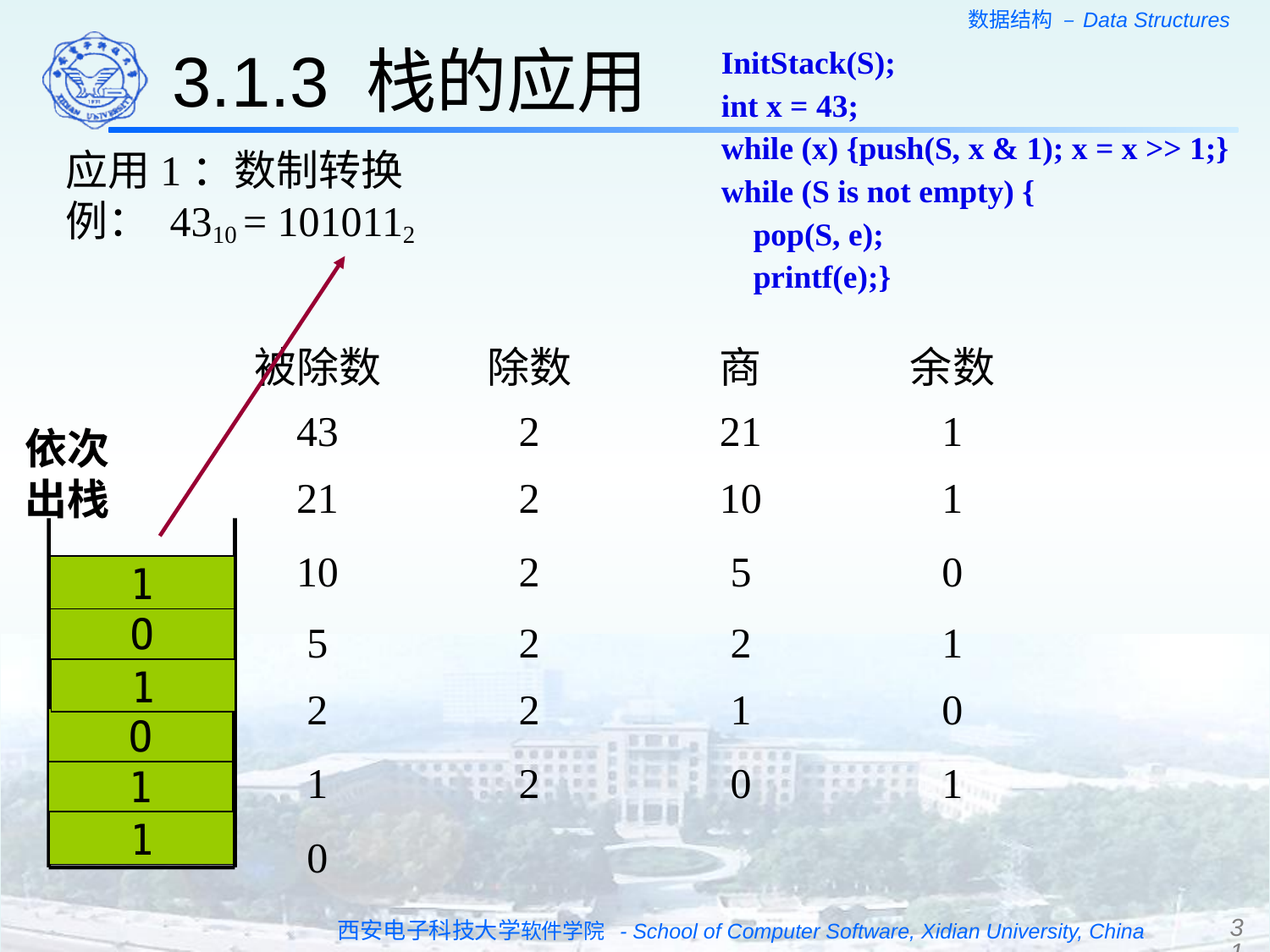

3.1.3 栈的应用
InitStack(S);
int x = 43;
while (x) {push(S, x & 1); x = x >> 1;}
while (S is not empty) {
    pop(S, e);
    printf(e);}

应用1：数制转换
例： 4310 = 1010112

| 被除数 | 除数 | 商 | 余数 |
| --- | --- | --- | --- |
|  |  |  |  |
|  |  |  |  |
|  |  |  |  |
|  |  |  |  |
|  |  |  |  |
|  |  |  |  |
|  |  |  |  |
| 43 | 2 | 21 | 1 |
| --- | --- | --- | --- |
依次
出栈
| 21 | 2 | 10 | 1 |
| --- | --- | --- | --- |

| 10 | 2 | 5 | 0 |
| --- | --- | --- | --- |
1
0
| 5 | 2 | 2 | 1 |
| --- | --- | --- | --- |
1
| 2 | 2 | 1 | 0 |
| --- | --- | --- | --- |
0
| 1 | 2 | 0 | 1 |
| --- | --- | --- | --- |
1
1
| 0 |  |  |  |
| --- | --- | --- | --- |
31